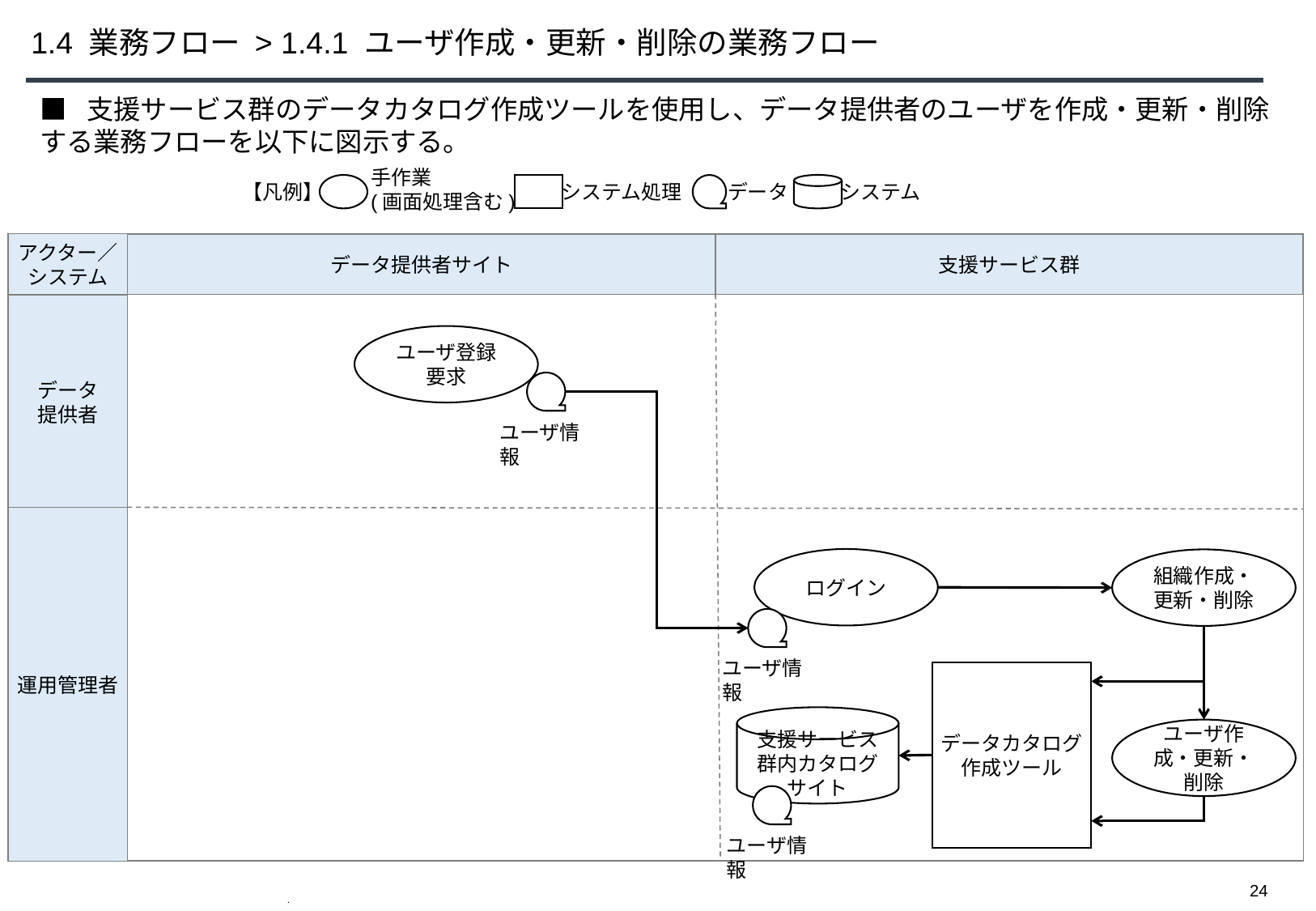

# 1.4 業務フロー > 1.4.1 ユーザ作成・更新・削除の業務フロー
■ 支援サービス群のデータカタログ作成ツールを使用し、データ提供者のユーザを作成・更新・削除する業務フローを以下に図示する。
手作業
(画面処理含む)
【凡例】
システム処理
データ
システム

アクター／
システム
支援サービス群
データ提供者サイト
データ
提供者
ユーザ登録要求

ユーザ情報
運用管理者
ログイン
組織作成・更新・削除

ユーザ情報
データカタログ
作成ツール
支援サービス群内カタログサイト
ユーザ作成・更新・削除

ユーザ情報